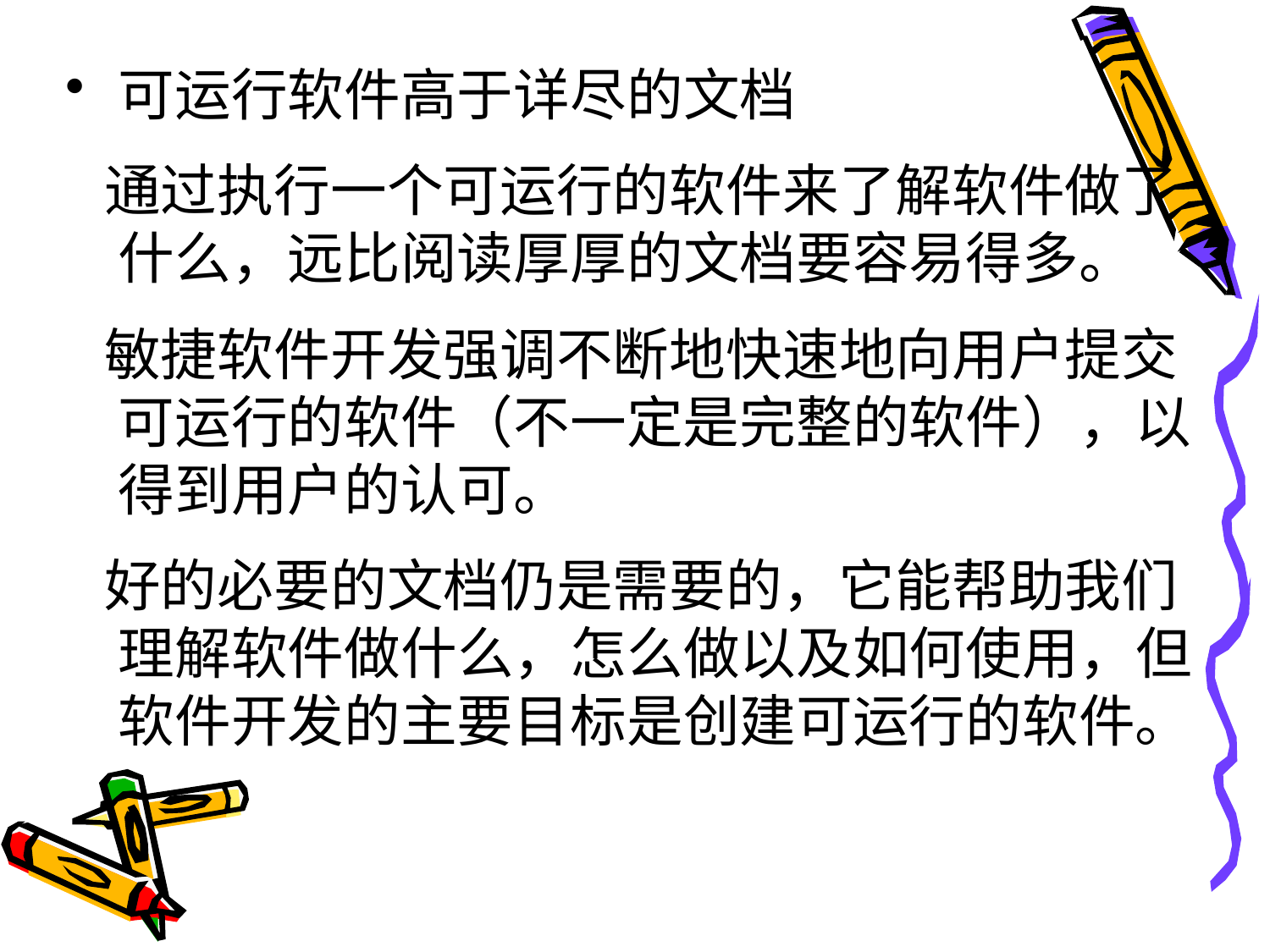

可运行软件高于详尽的文档
  通过执行一个可运行的软件来了解软件做了什么，远比阅读厚厚的文档要容易得多。
  敏捷软件开发强调不断地快速地向用户提交可运行的软件（不一定是完整的软件），以得到用户的认可。
  好的必要的文档仍是需要的，它能帮助我们理解软件做什么，怎么做以及如何使用，但软件开发的主要目标是创建可运行的软件。